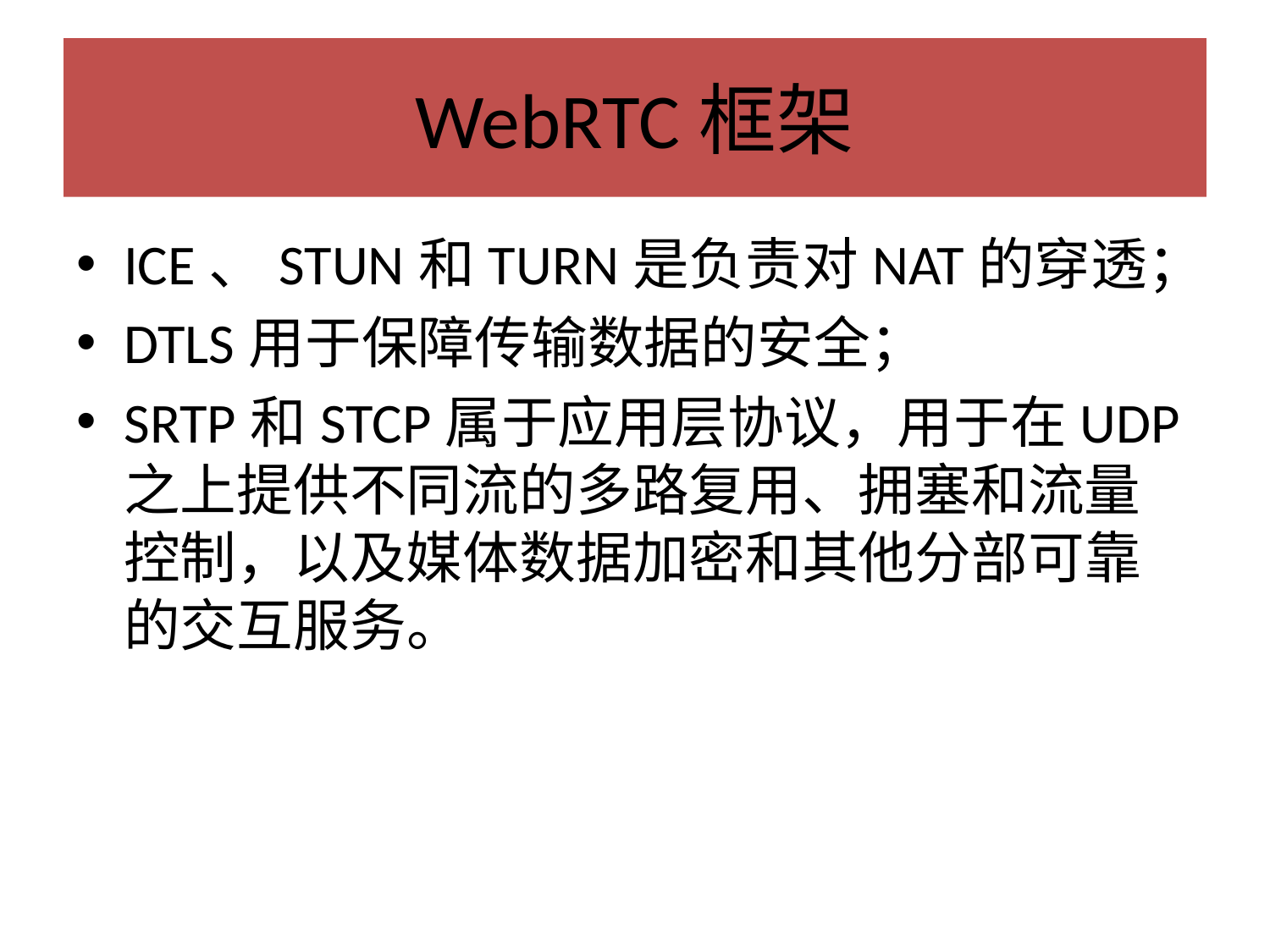

# WebRTC框架
ICE、STUN和TURN是负责对NAT的穿透；
DTLS用于保障传输数据的安全；
SRTP和STCP属于应用层协议，用于在UDP之上提供不同流的多路复用、拥塞和流量控制，以及媒体数据加密和其他分部可靠的交互服务。